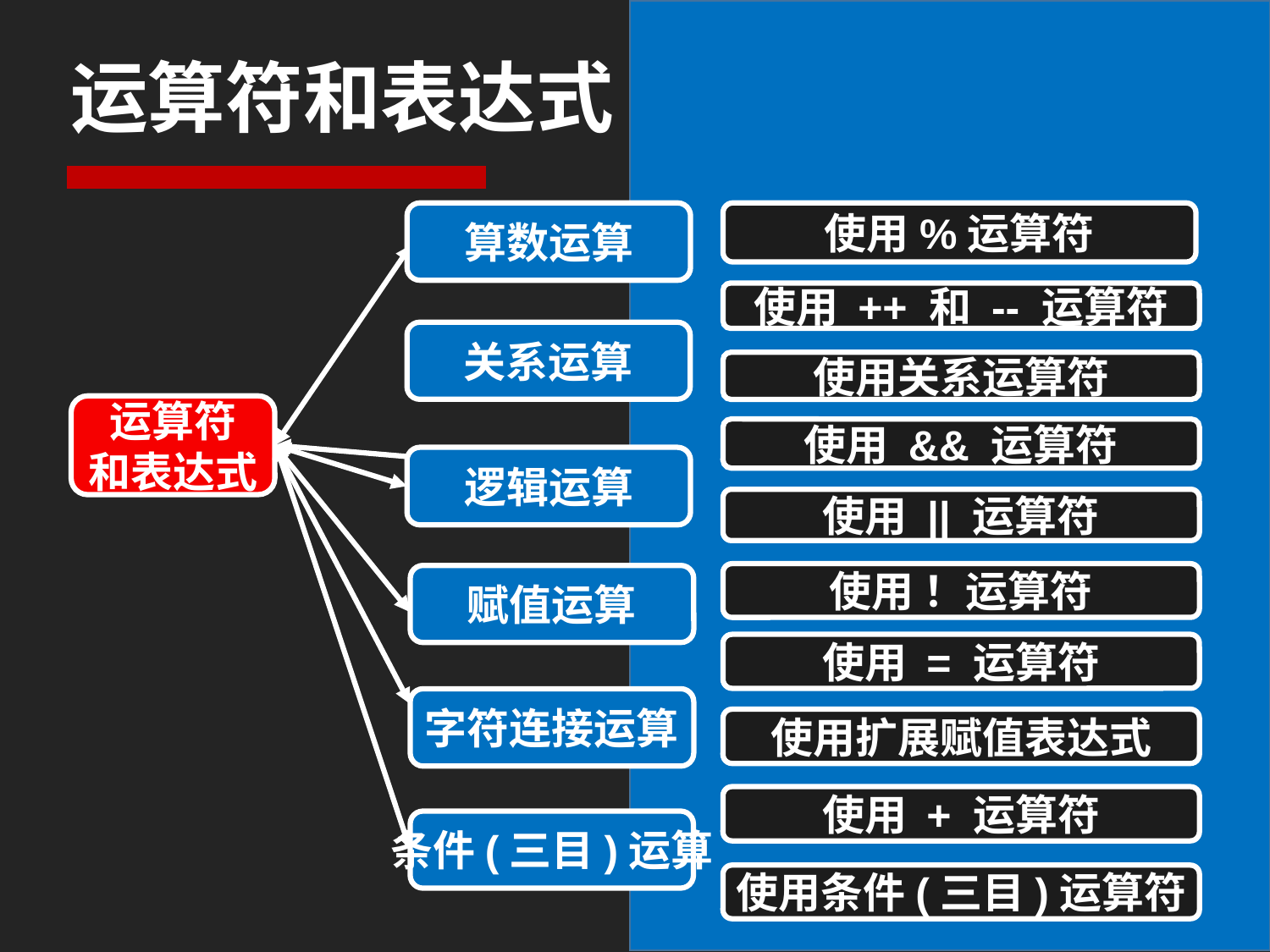

# 运算符和表达式

算数运算
使用%运算符
使用 ++ 和 -- 运算符
关系运算
使用关系运算符
运算符
和表达式
使用 && 运算符
逻辑运算
使用 || 运算符
使用 ！运算符
赋值运算
使用 = 运算符
字符连接运算
使用扩展赋值表达式
使用 + 运算符
条件(三目)运算
使用条件(三目)运算符